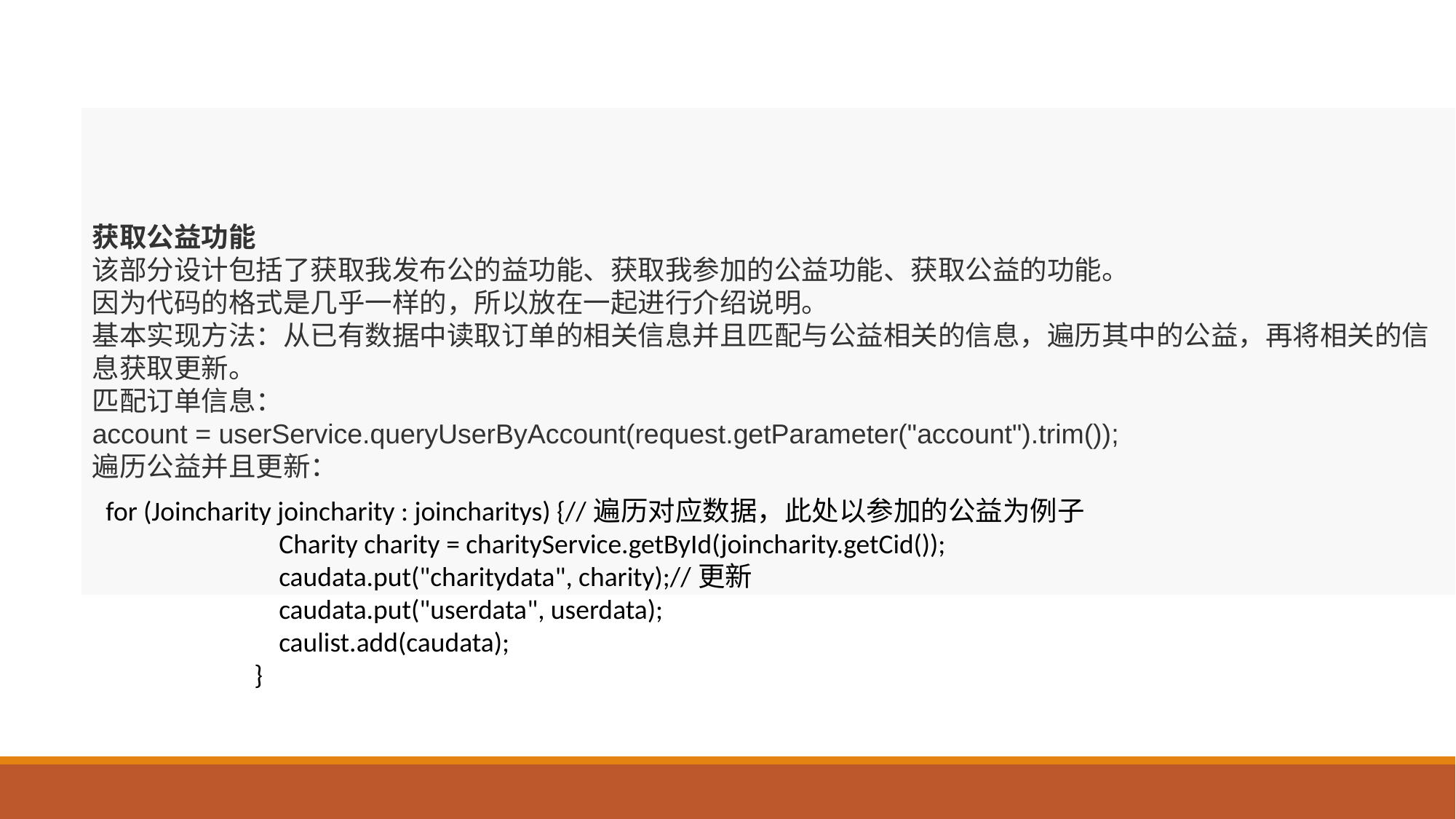

# 服务端设计——公益功能举例
获取公益功能
该部分设计包括了获取我发布公的益功能、获取我参加的公益功能、获取公益的功能。
因为代码的格式是几乎一样的，所以放在一起进行介绍说明。
基本实现方法：从已有数据中读取订单的相关信息并且匹配与公益相关的信息，遍历其中的公益，再将相关的信息获取更新。
匹配订单信息：
account = userService.queryUserByAccount(request.getParameter("account").trim());
遍历公益并且更新：
for (Joincharity joincharity : joincharitys) {//遍历对应数据，此处以参加的公益为例子
                            Charity charity = charityService.getById(joincharity.getCid());
                            caudata.put("charitydata", charity);//更新
                            caudata.put("userdata", userdata);
                            caulist.add(caudata);
                        }